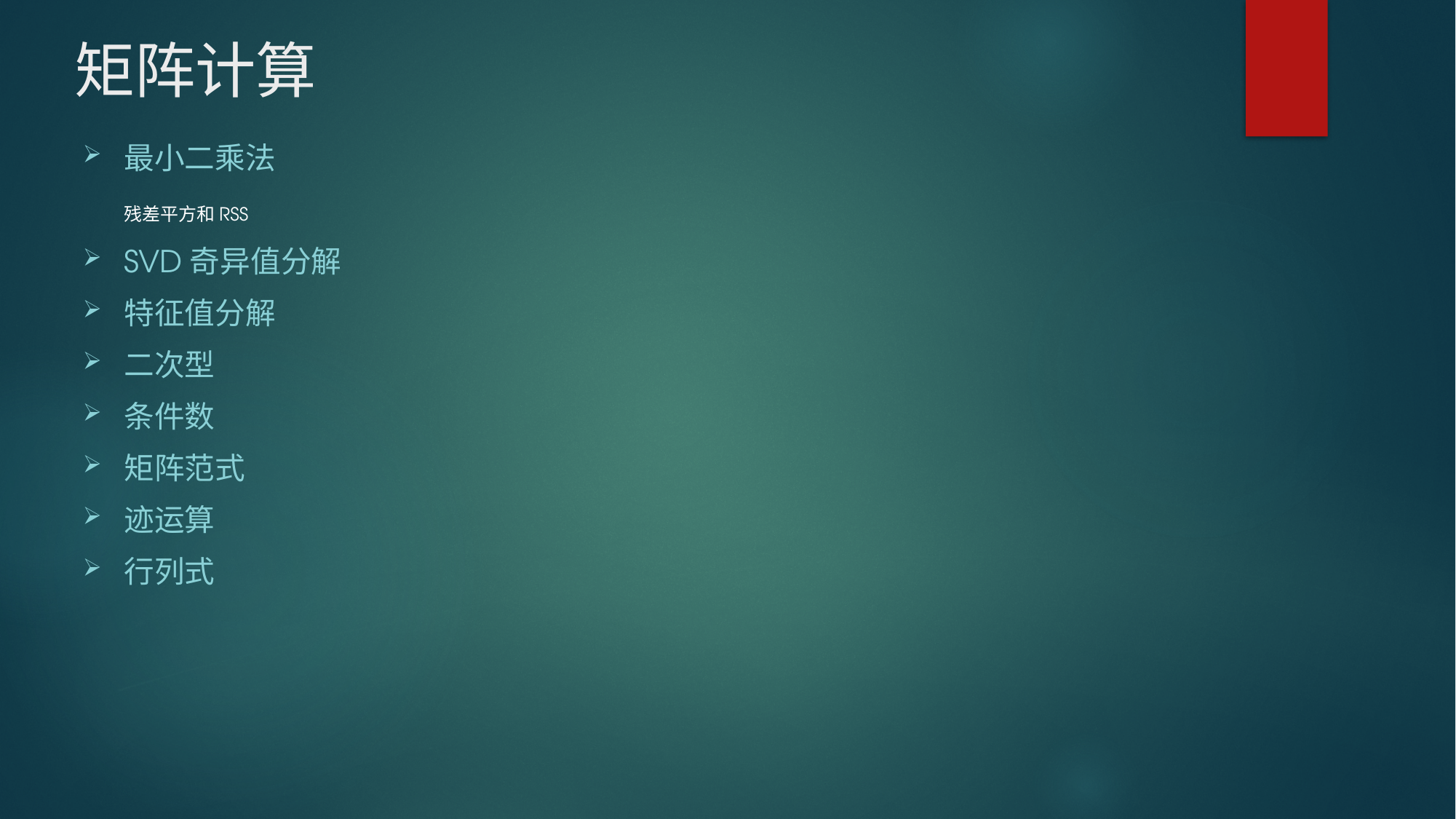

# 矩阵计算
最小二乘法
     残差平方和RSS
SVD奇异值分解
特征值分解
二次型
条件数
矩阵范式
迹运算
行列式